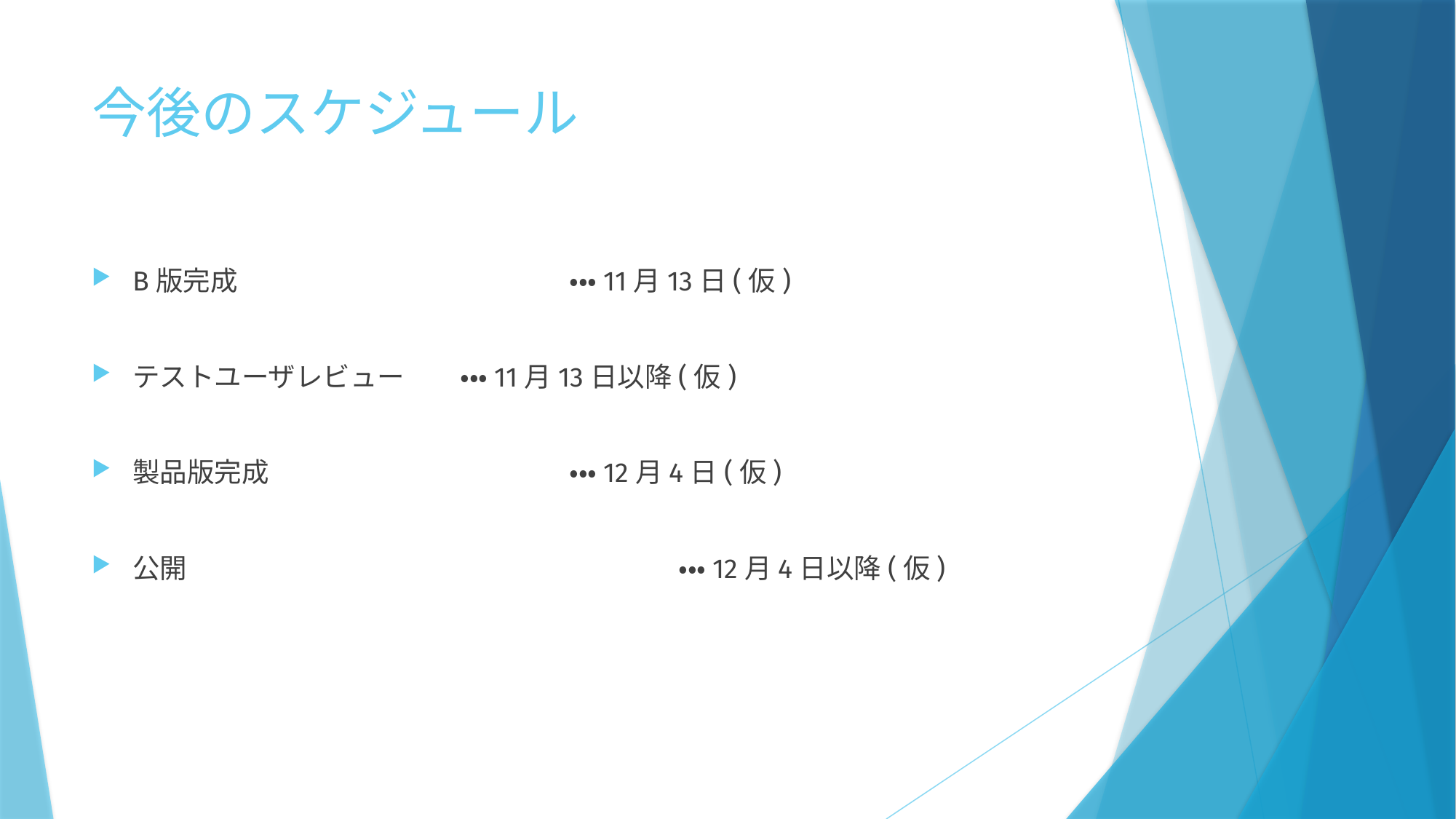

# 今後のスケジュール
Β版完成				・・・11月13日(仮)

テストユーザレビュー	・・・11月13日以降(仮)

製品版完成			・・・12月4日(仮)

公開					・・・12月4日以降(仮)